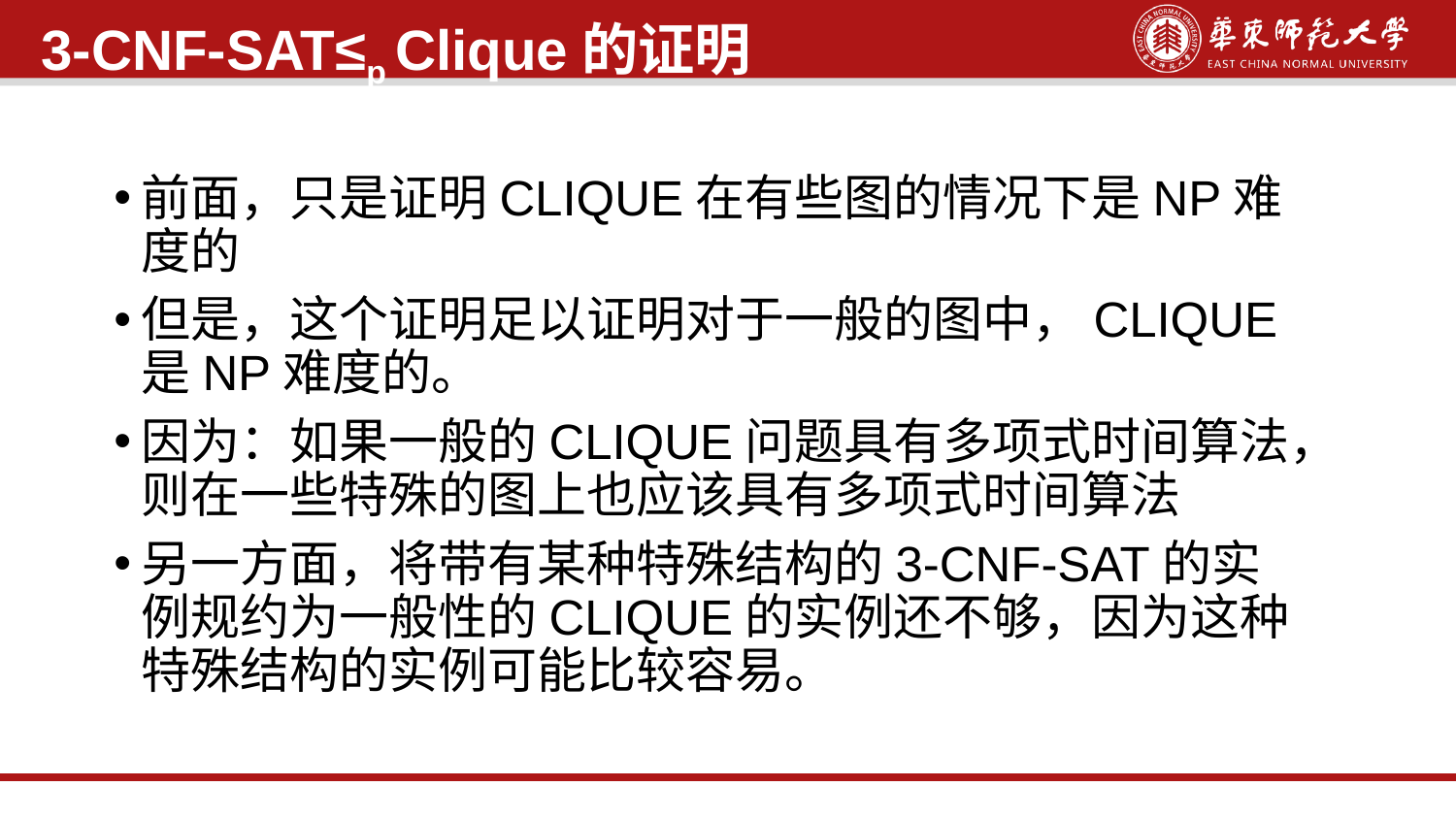

3-CNF-SAT≤p Clique的证明
前面，只是证明CLIQUE在有些图的情况下是NP难度的
但是，这个证明足以证明对于一般的图中，CLIQUE是NP难度的。
因为：如果一般的CLIQUE问题具有多项式时间算法，则在一些特殊的图上也应该具有多项式时间算法
另一方面，将带有某种特殊结构的3-CNF-SAT的实例规约为一般性的CLIQUE的实例还不够，因为这种特殊结构的实例可能比较容易。